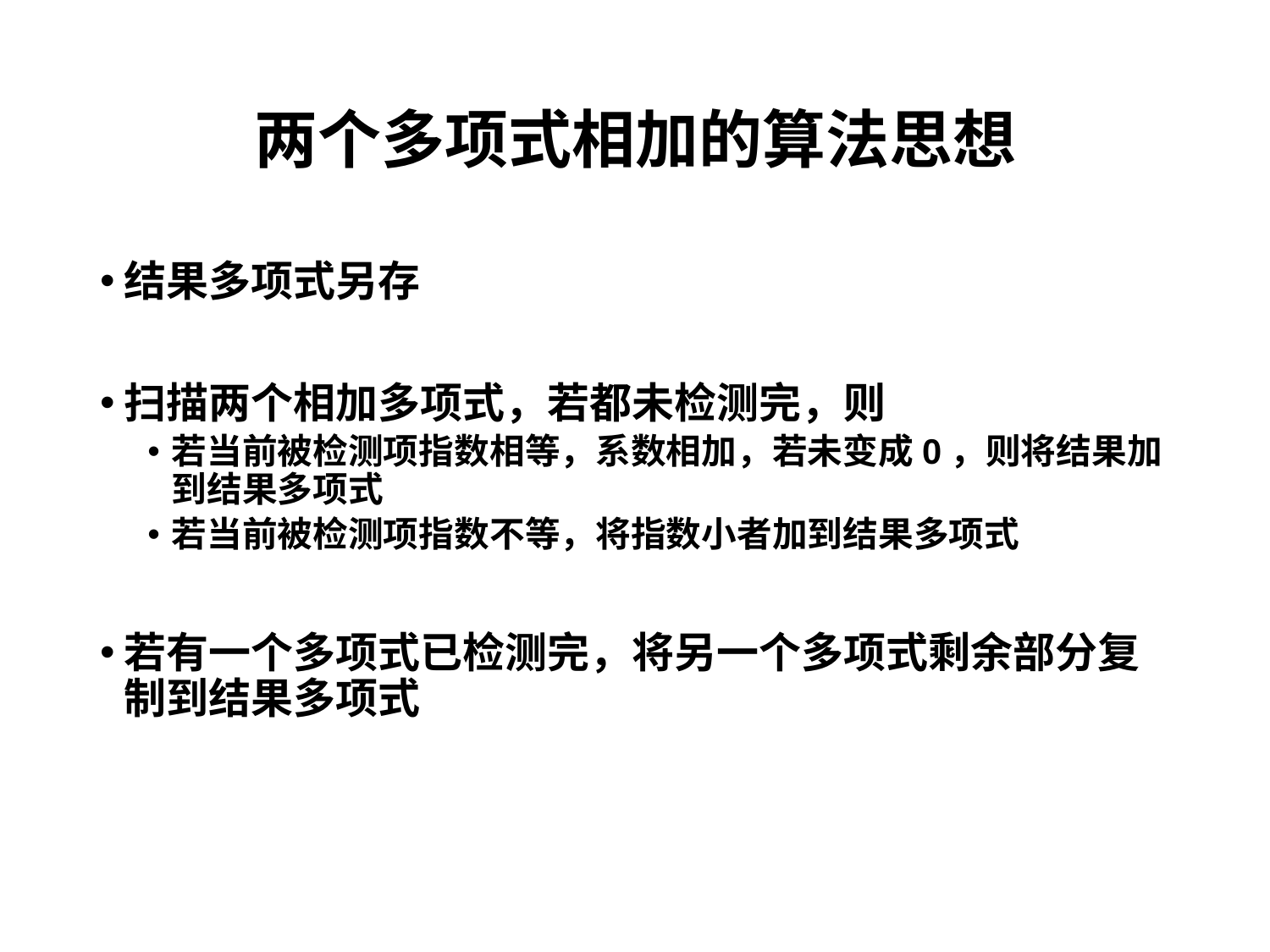

# 两个多项式相加的算法思想
结果多项式另存

扫描两个相加多项式，若都未检测完，则
若当前被检测项指数相等，系数相加，若未变成0，则将结果加到结果多项式
若当前被检测项指数不等，将指数小者加到结果多项式

若有一个多项式已检测完，将另一个多项式剩余部分复制到结果多项式